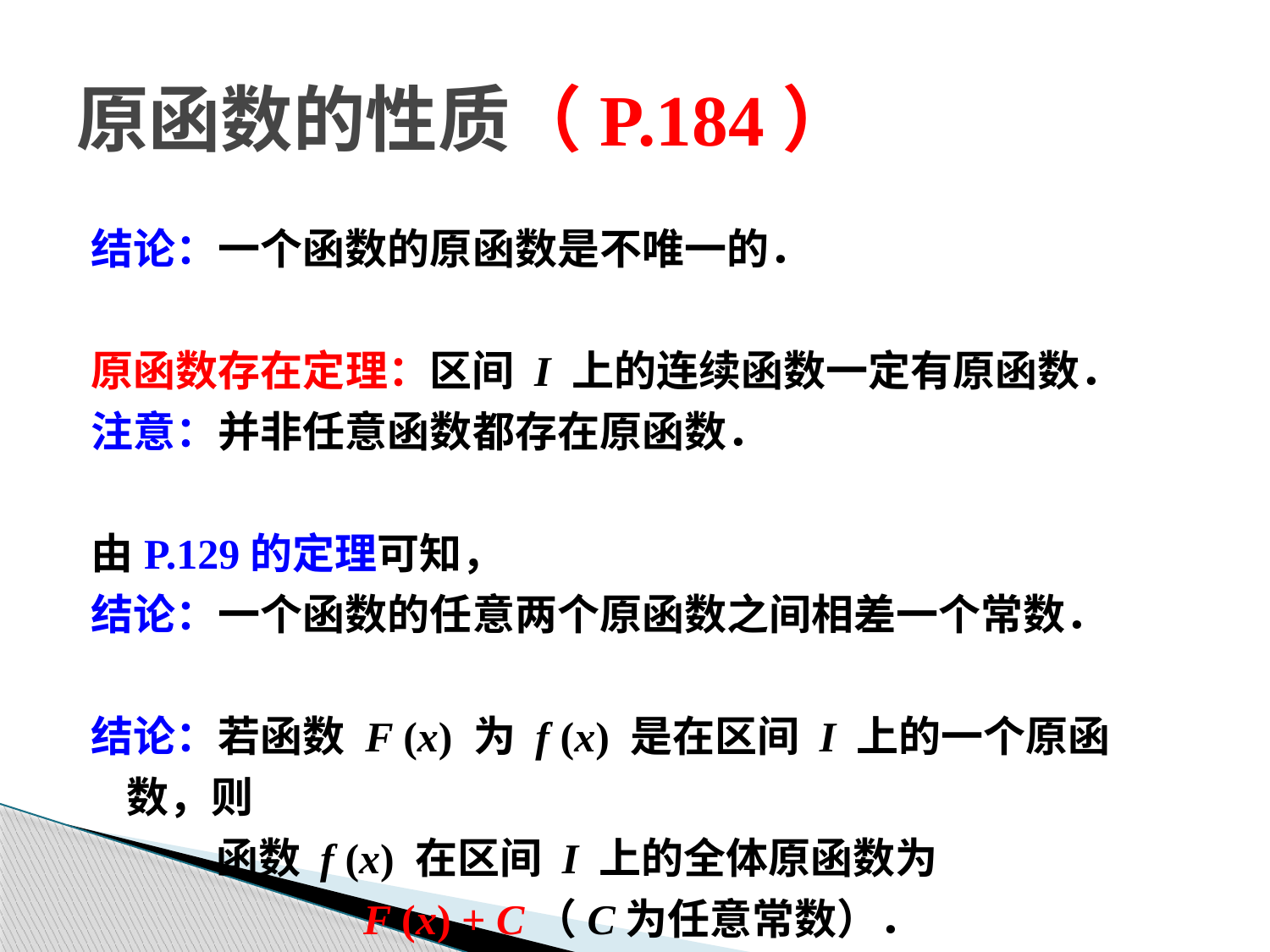

# 原函数的性质（P.184）
结论：一个函数的原函数是不唯一的．

原函数存在定理：区间 I 上的连续函数一定有原函数．
注意：并非任意函数都存在原函数．

由P.129的定理可知，
结论：一个函数的任意两个原函数之间相差一个常数．

结论：若函数 F (x) 为 f (x) 是在区间 I 上的一个原函数，则
            函数 f (x) 在区间 I 上的全体原函数为
F (x) + C（C为任意常数）．